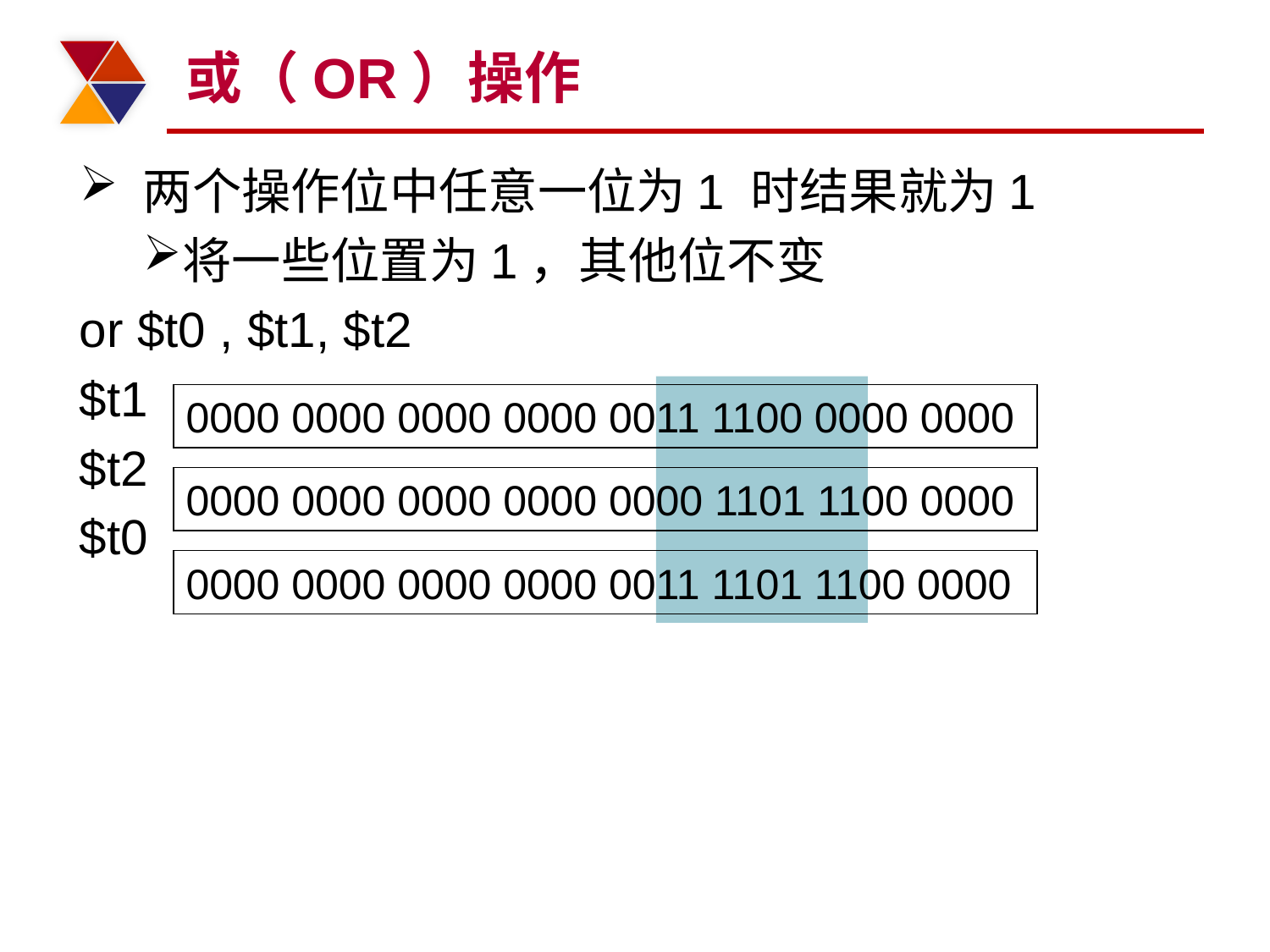

# 或（OR）操作
两个操作位中任意一位为1 时结果就为1
将一些位置为1，其他位不变
or $t0 , $t1, $t2
$t1
$t2
$t0

0000 0000 0000 0000 0011 1100 0000 0000
0000 0000 0000 0000 0000 1101 1100 0000
0000 0000 0000 0000 0011 1101 1100 0000